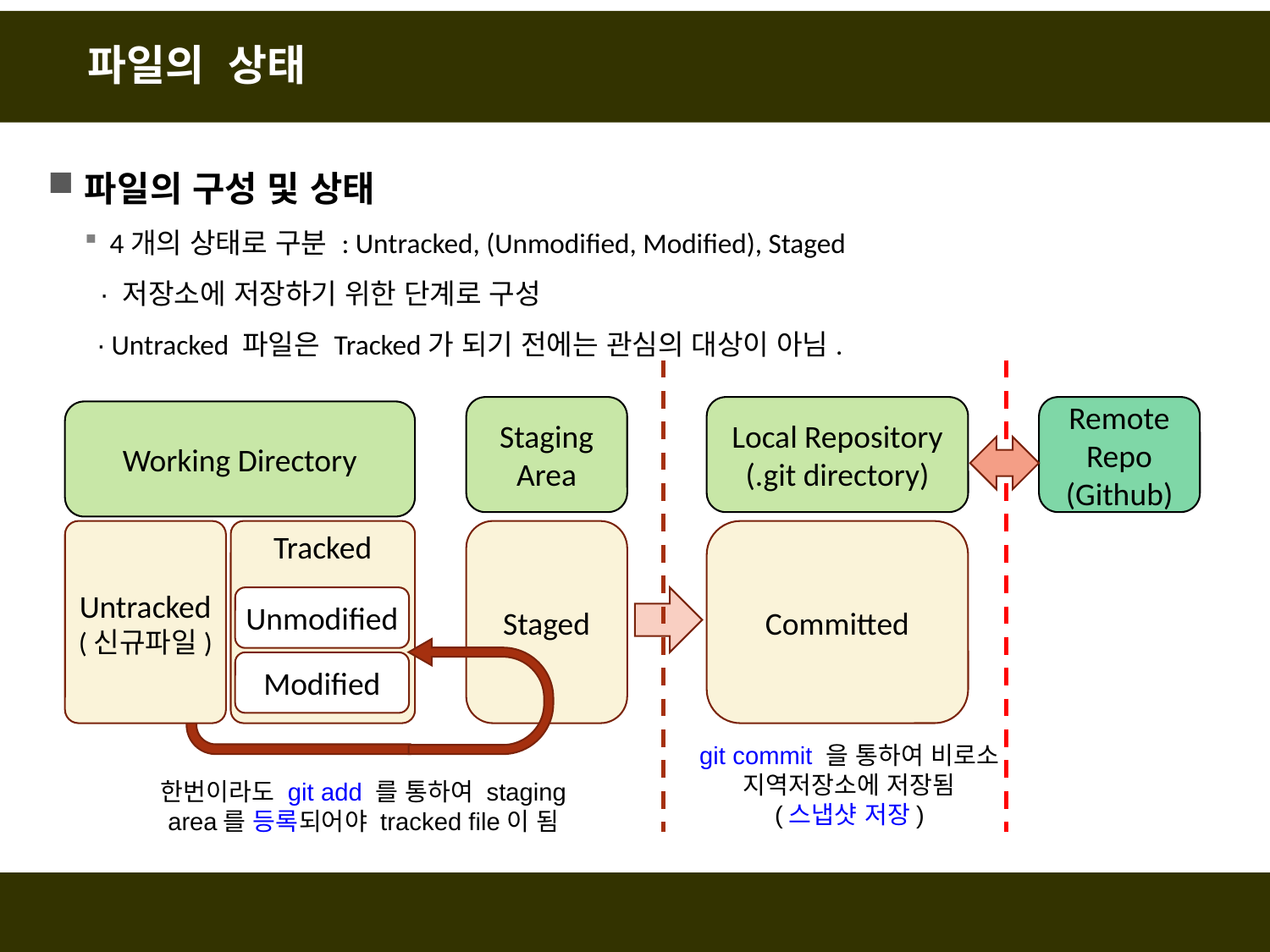

# 파일의  상태
파일의 구성 및 상태
4개의 상태로 구분 : Untracked, (Unmodified, Modified), Staged
  ∙ 저장소에 저장하기 위한 단계로 구성
  ∙ Untracked 파일은 Tracked가 되기 전에는 관심의 대상이 아님.

Staging
Area
Local Repository
(.git directory)
Remote
Repo
(Github)
Working Directory

Tracked

Staged
Committed
Untracked
(신규파일)
Unmodified

Modified
git commit 을 통하여 비로소
지역저장소에 저장됨
(스냅샷 저장)
한번이라도 git add 를 통하여 staging area를 등록되어야 tracked file이 됨